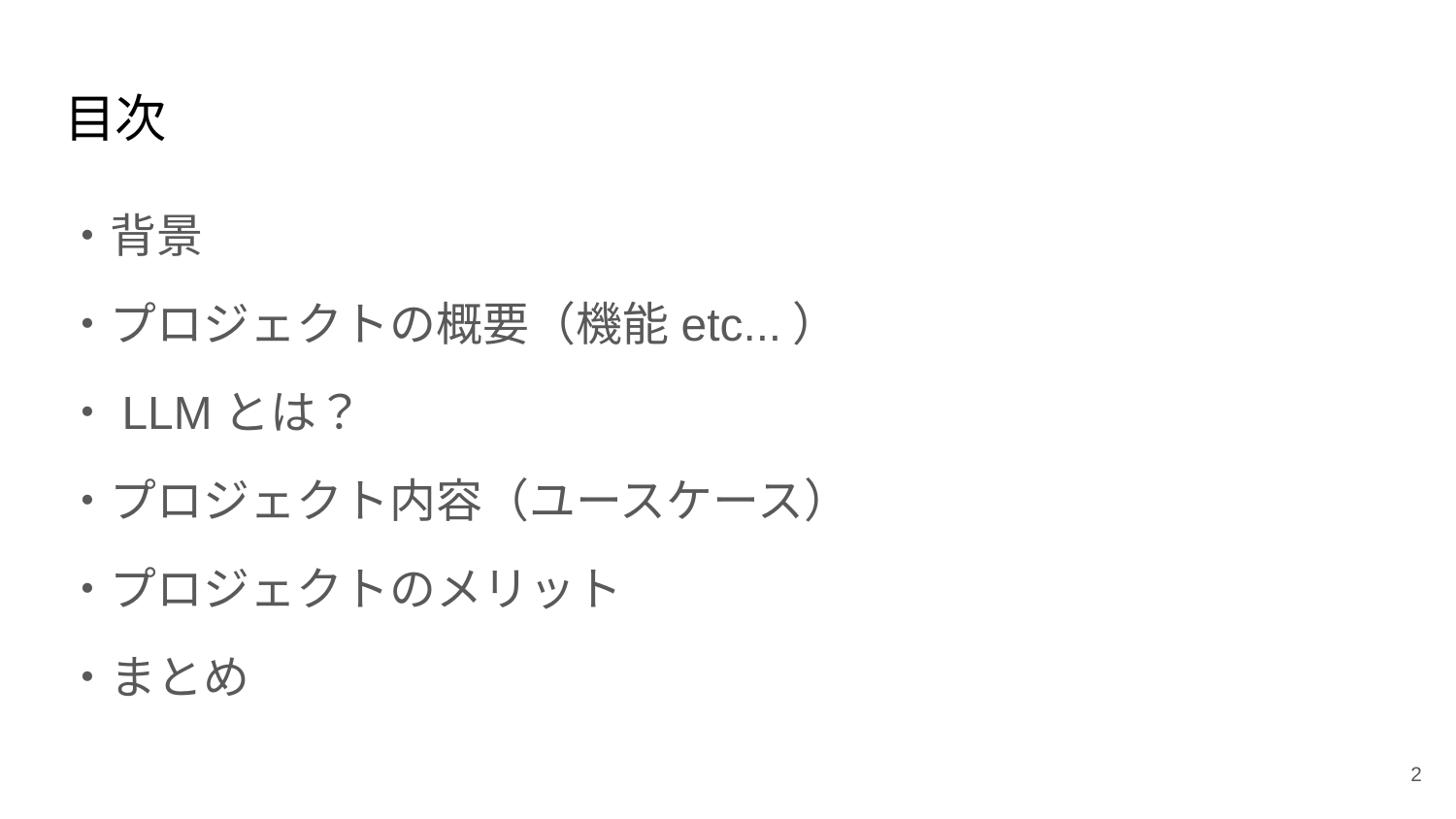

# 目次
・背景
・プロジェクトの概要（機能etc...）
・LLMとは？
・プロジェクト内容（ユースケース）
・プロジェクトのメリット
・まとめ
2